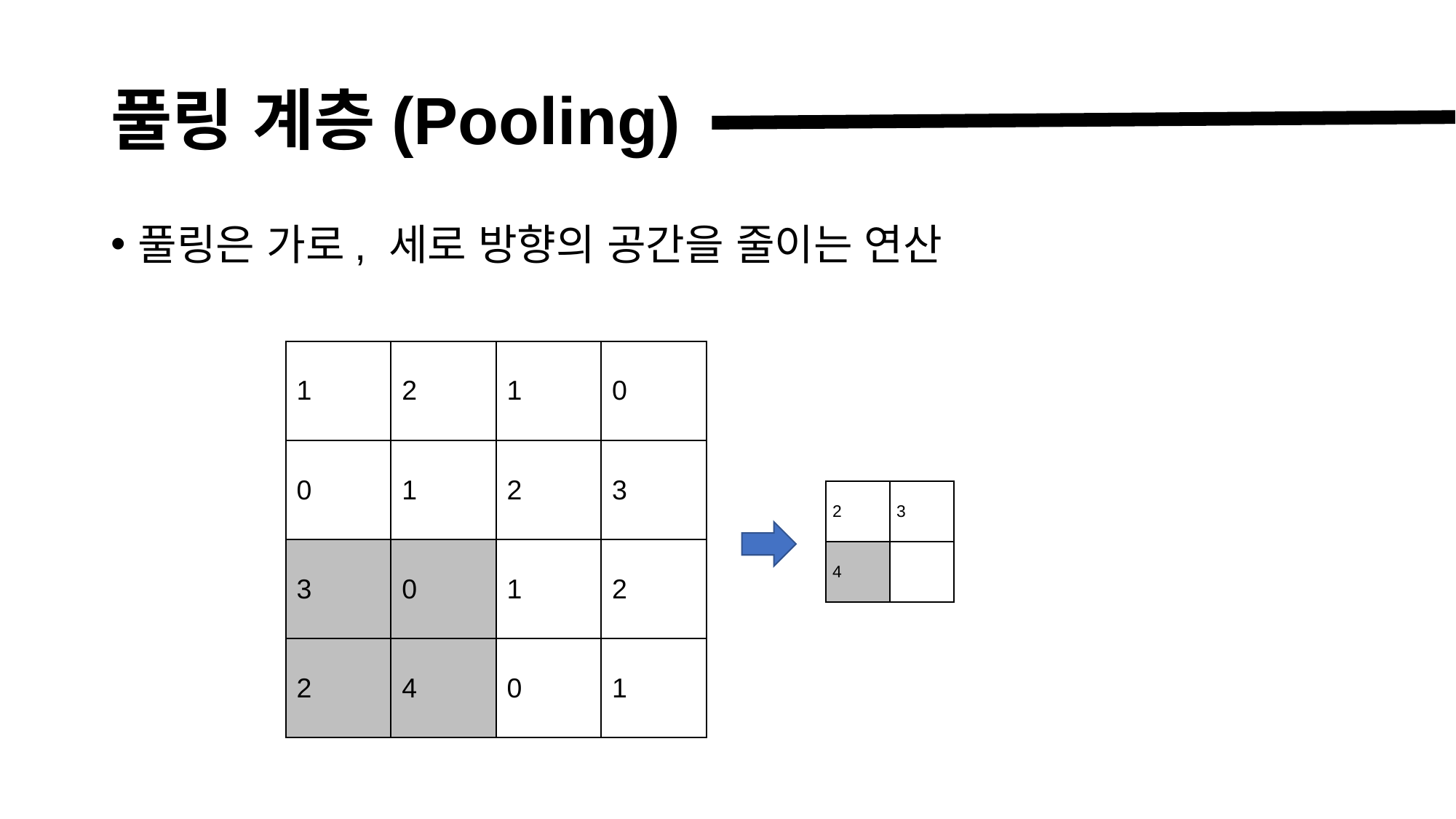

# 풀링 계층(Pooling)
풀링은 가로, 세로 방향의 공간을 줄이는 연산
| 1 | 2 | 1 | 0 |
| --- | --- | --- | --- |
| 0 | 1 | 2 | 3 |
| 3 | 0 | 1 | 2 |
| 2 | 4 | 0 | 1 |
| 2 | 3 |
| --- | --- |
| 4 |  |